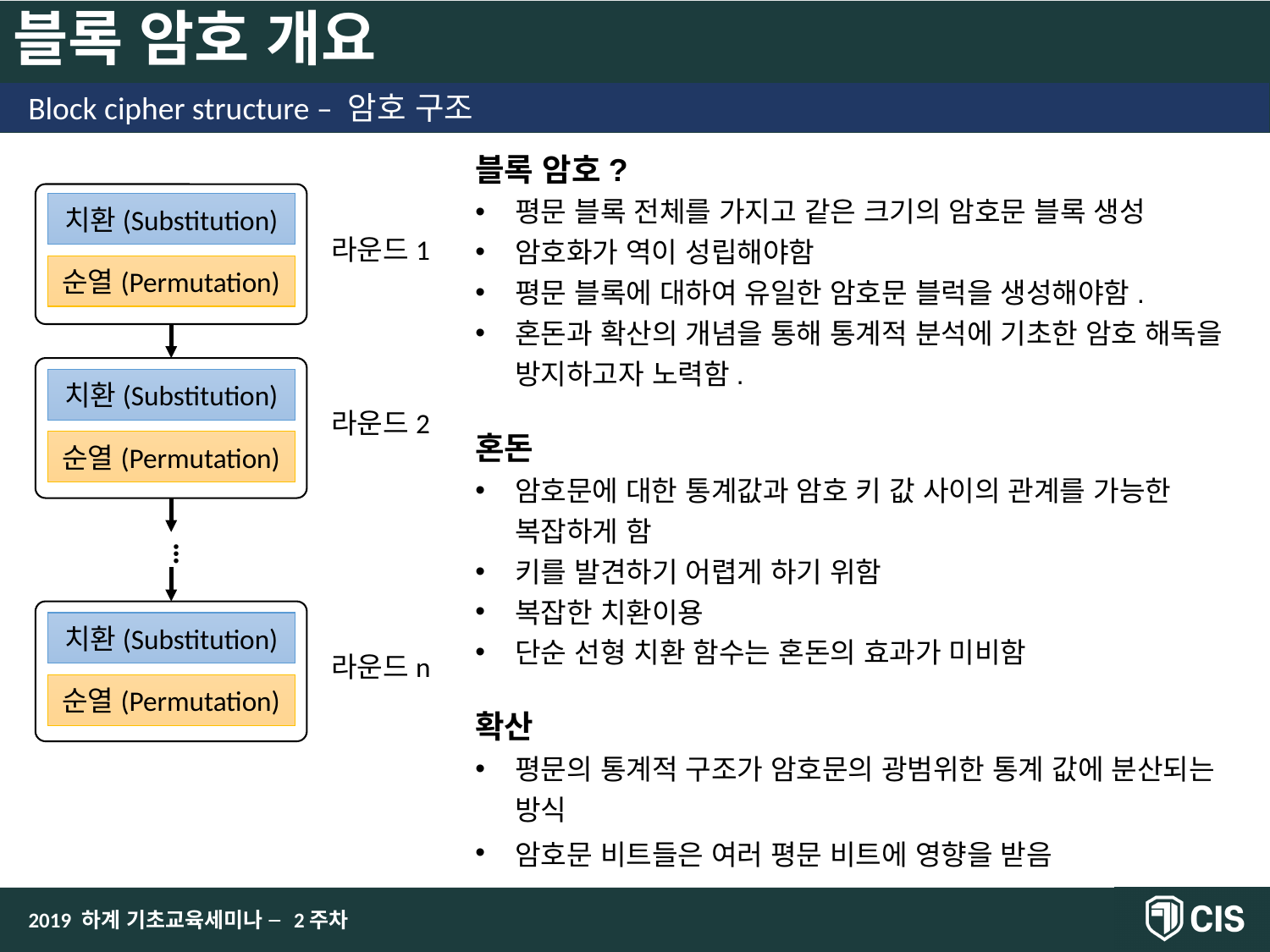

블록 암호 개요

Block cipher structure – 암호 구조
블록 암호?
평문 블록 전체를 가지고 같은 크기의 암호문 블록 생성
암호화가 역이 성립해야함
평문 블록에 대하여 유일한 암호문 블럭을 생성해야함.
혼돈과 확산의 개념을 통해 통계적 분석에 기초한 암호 해독을 방지하고자 노력함.

혼돈
암호문에 대한 통계값과 암호 키 값 사이의 관계를 가능한 복잡하게 함
키를 발견하기 어렵게 하기 위함
복잡한 치환이용
단순 선형 치환 함수는 혼돈의 효과가 미비함

확산
평문의 통계적 구조가 암호문의 광범위한 통계 값에 분산되는 방식
암호문 비트들은 여러 평문 비트에 영향을 받음

치환(Substitution)
순열(Permutation)
라운드1

치환(Substitution)
순열(Permutation)
라운드2

치환(Substitution)
순열(Permutation)
라운드n
…
2019 하계 기초교육세미나 – 2주차